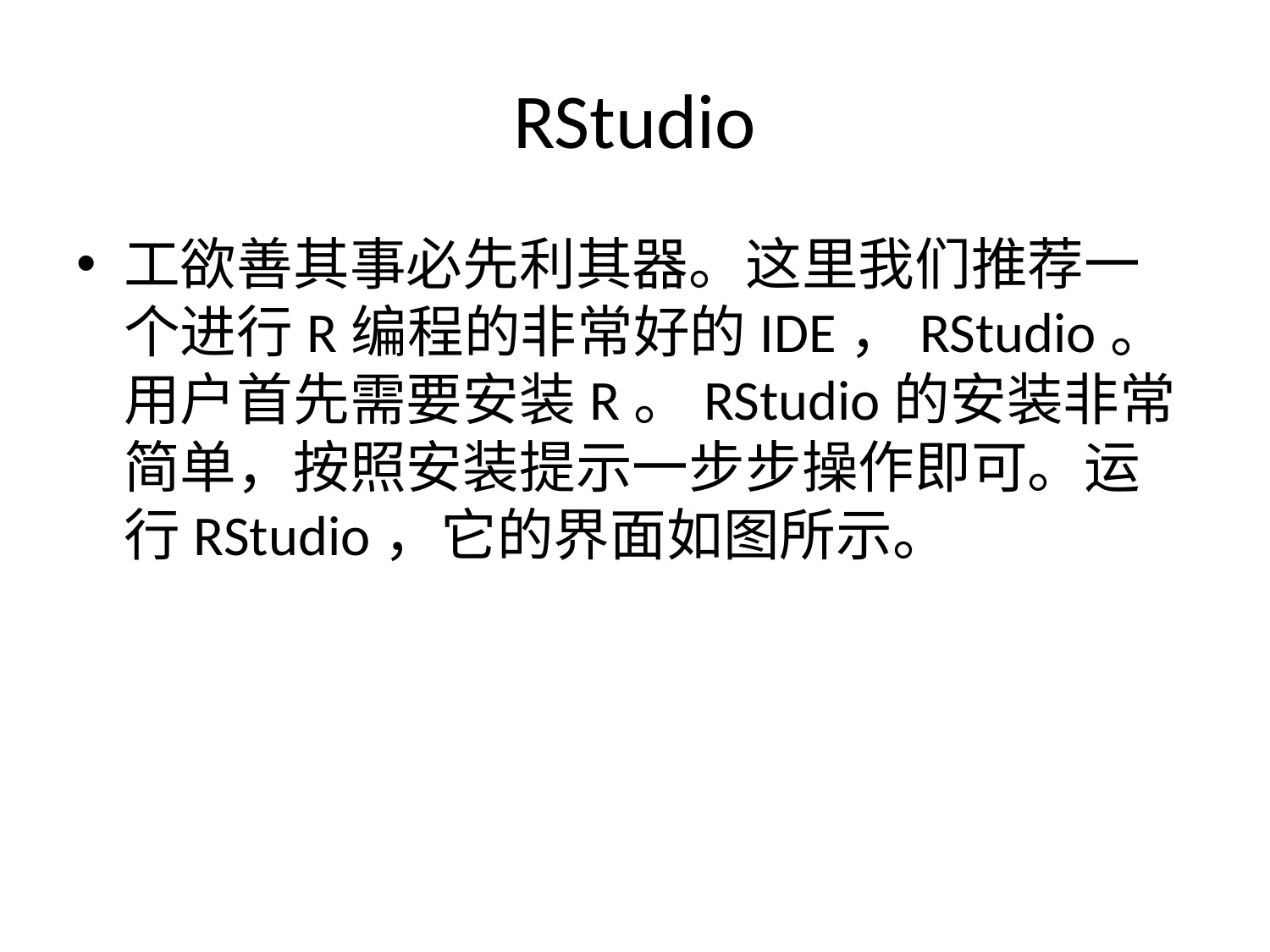

# RStudio
工欲善其事必先利其器。这里我们推荐一个进行R编程的非常好的IDE，RStudio。用户首先需要安装R。RStudio的安装非常简单，按照安装提示一步步操作即可。运行RStudio，它的界面如图所示。